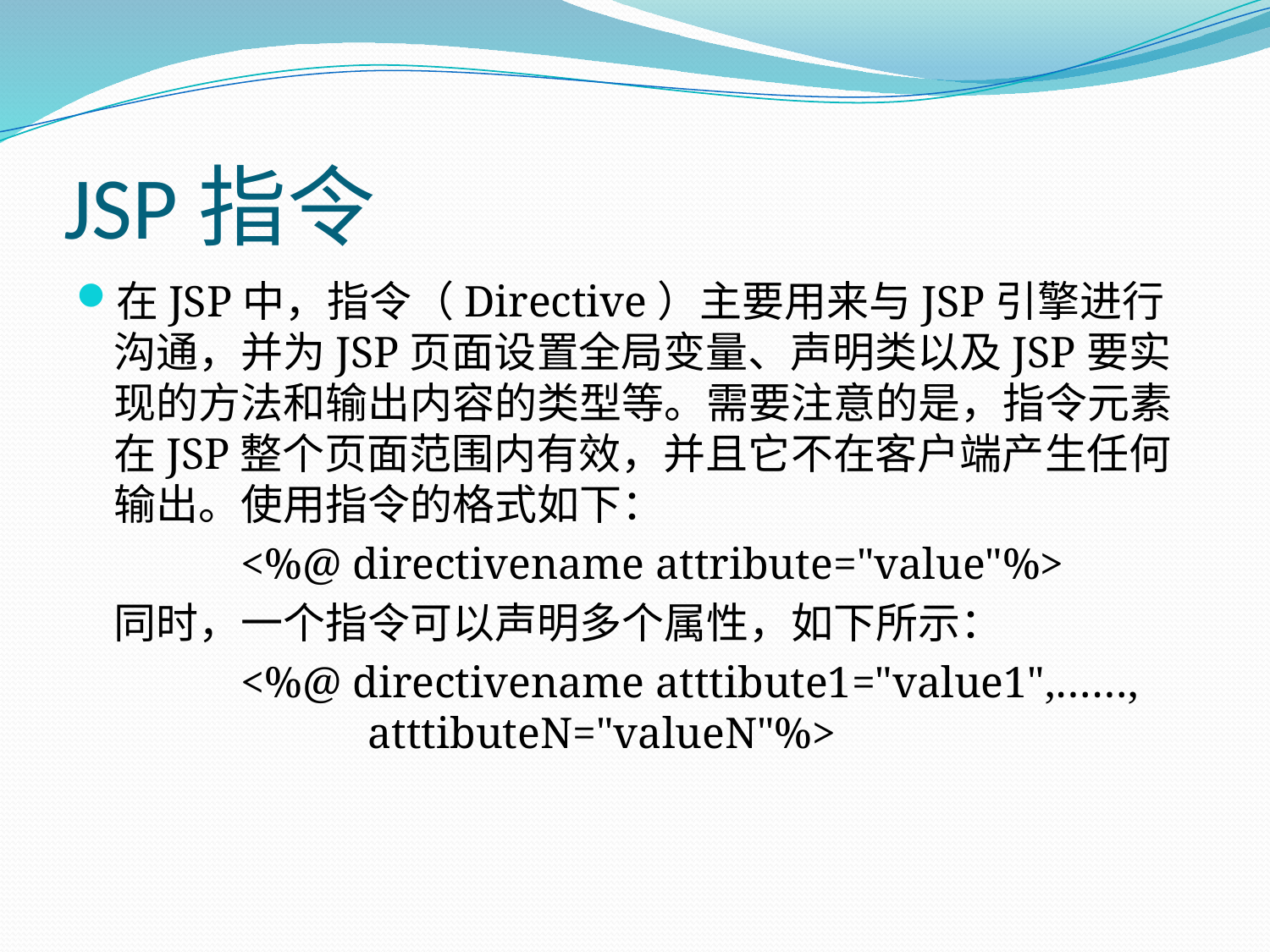

# JSP指令
在JSP中，指令（Directive）主要用来与JSP引擎进行沟通，并为JSP页面设置全局变量、声明类以及JSP要实现的方法和输出内容的类型等。需要注意的是，指令元素在JSP整个页面范围内有效，并且它不在客户端产生任何输出。使用指令的格式如下：
		<%@ directivename attribute="value"%>
	同时，一个指令可以声明多个属性，如下所示：
		<%@ directivename atttibute1="value1",……, 		atttibuteN="valueN"%>